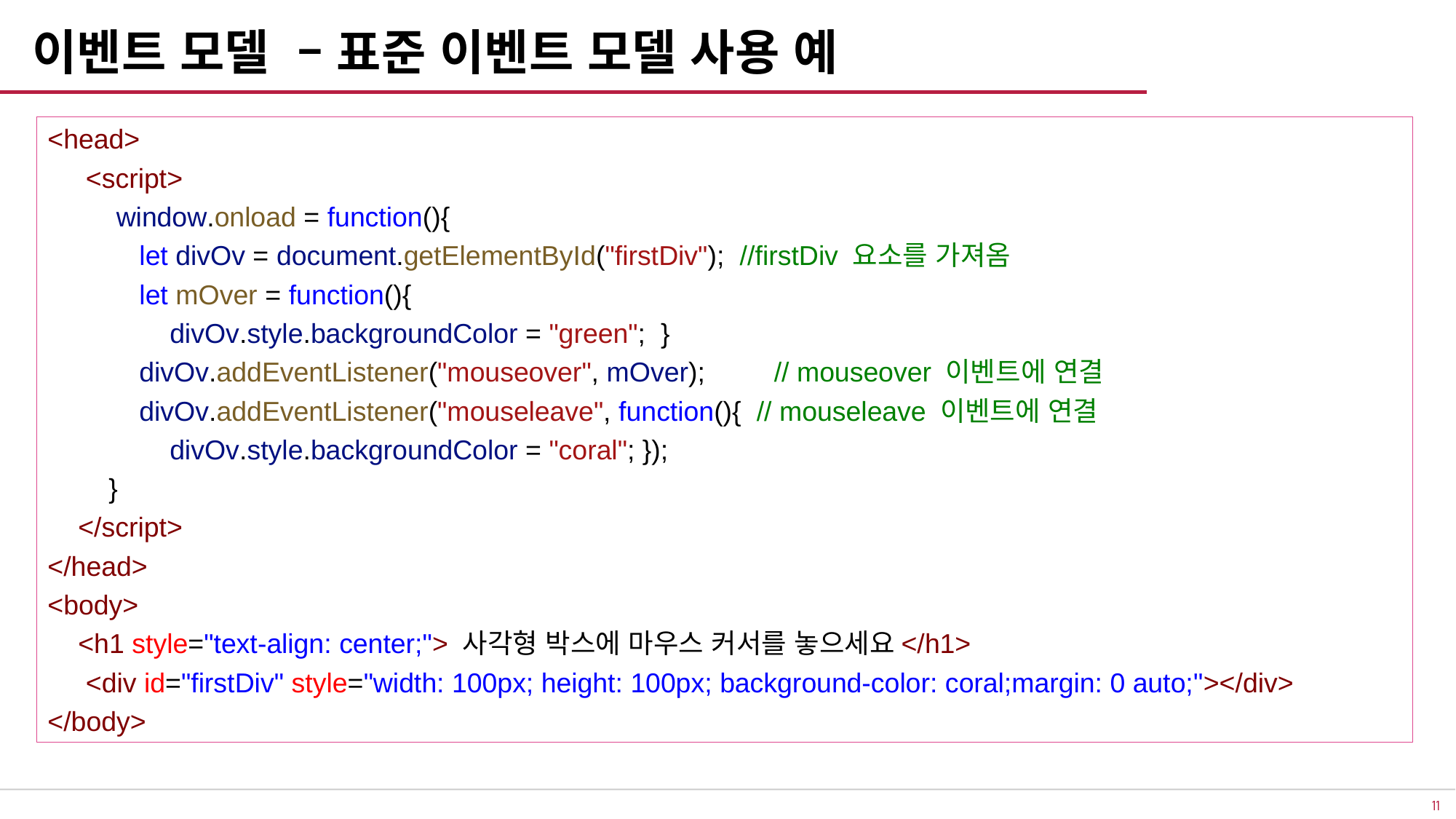

# 이벤트 모델  – 표준 이벤트 모델 사용 예
<head>
     <script>
         window.onload = function(){
            let divOv = document.getElementById("firstDiv");  //firstDiv 요소를 가져옴
            let mOver = function(){
                divOv.style.backgroundColor = "green";  }
            divOv.addEventListener("mouseover", mOver);         // mouseover 이벤트에 연결
            divOv.addEventListener("mouseleave", function(){  // mouseleave 이벤트에 연결
                divOv.style.backgroundColor = "coral"; });
        }
    </script>
</head>
<body>
    <h1 style="text-align: center;"> 사각형 박스에 마우스 커서를 놓으세요</h1>
     <div id="firstDiv" style="width: 100px; height: 100px; background-color: coral;margin: 0 auto;"></div>
</body>
11